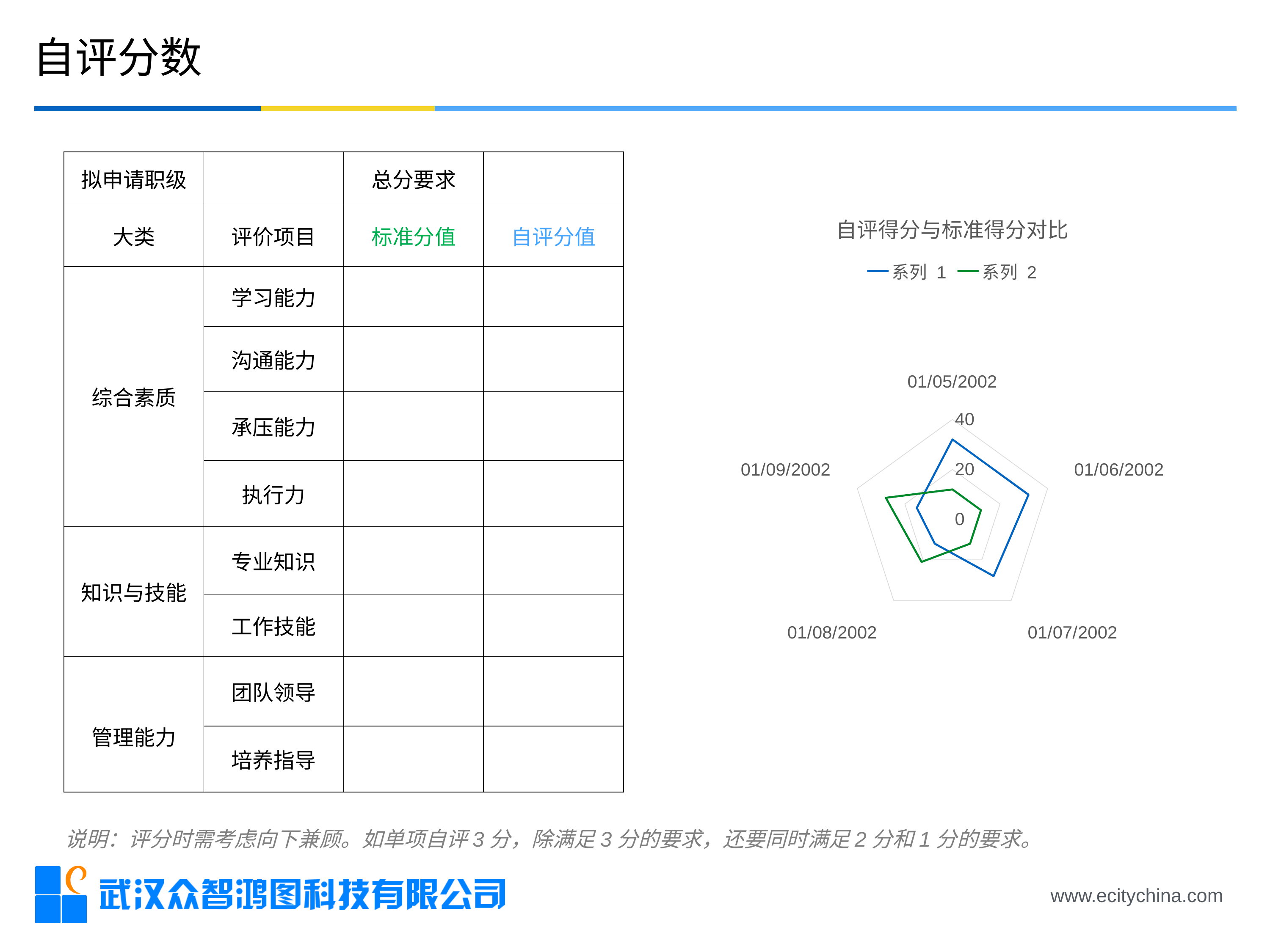

自评分数
| 拟申请职级 |  | 总分要求 |  |
| --- | --- | --- | --- |
| 大类 | 评价项目 | 标准分值 | 自评分值 |
| 综合素质 | 学习能力 |  |  |
|  | 沟通能力 |  |  |
|  | 承压能力 |  |  |
|  | 执行力 |  |  |
| 知识与技能 | 专业知识 |  |  |
|  | 工作技能 |  |  |
| 管理能力 | 团队领导 |  |  |
|  | 培养指导 |  |  |

### Chart: 自评得分与标准得分对比

| Category | 系列 1 | 系列 2 |
|---|---|---|
| 37261 | 32.0 | 12.0 |
| 37262 | 32.0 | 12.0 |
| 37263 | 28.0 | 12.0 |
| 37264 | 12.0 | 21.0 |
| 37265 | 15.0 | 28.0 |
说明：评分时需考虑向下兼顾。如单项自评3分，除满足3分的要求，还要同时满足2分和1分的要求。